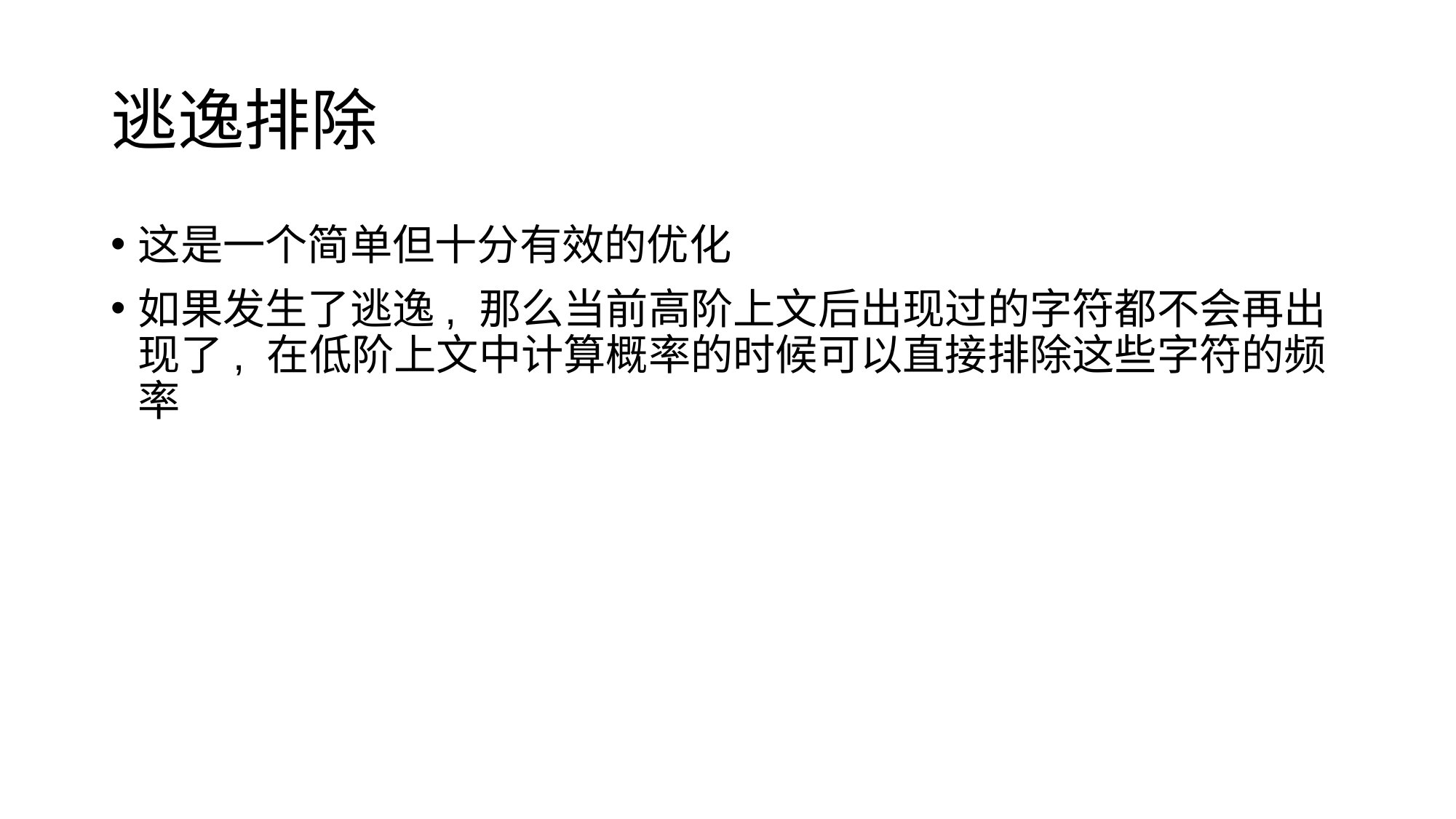

# 逃逸排除
这是一个简单但十分有效的优化
如果发生了逃逸, 那么当前高阶上文后出现过的字符都不会再出现了, 在低阶上文中计算概率的时候可以直接排除这些字符的频率